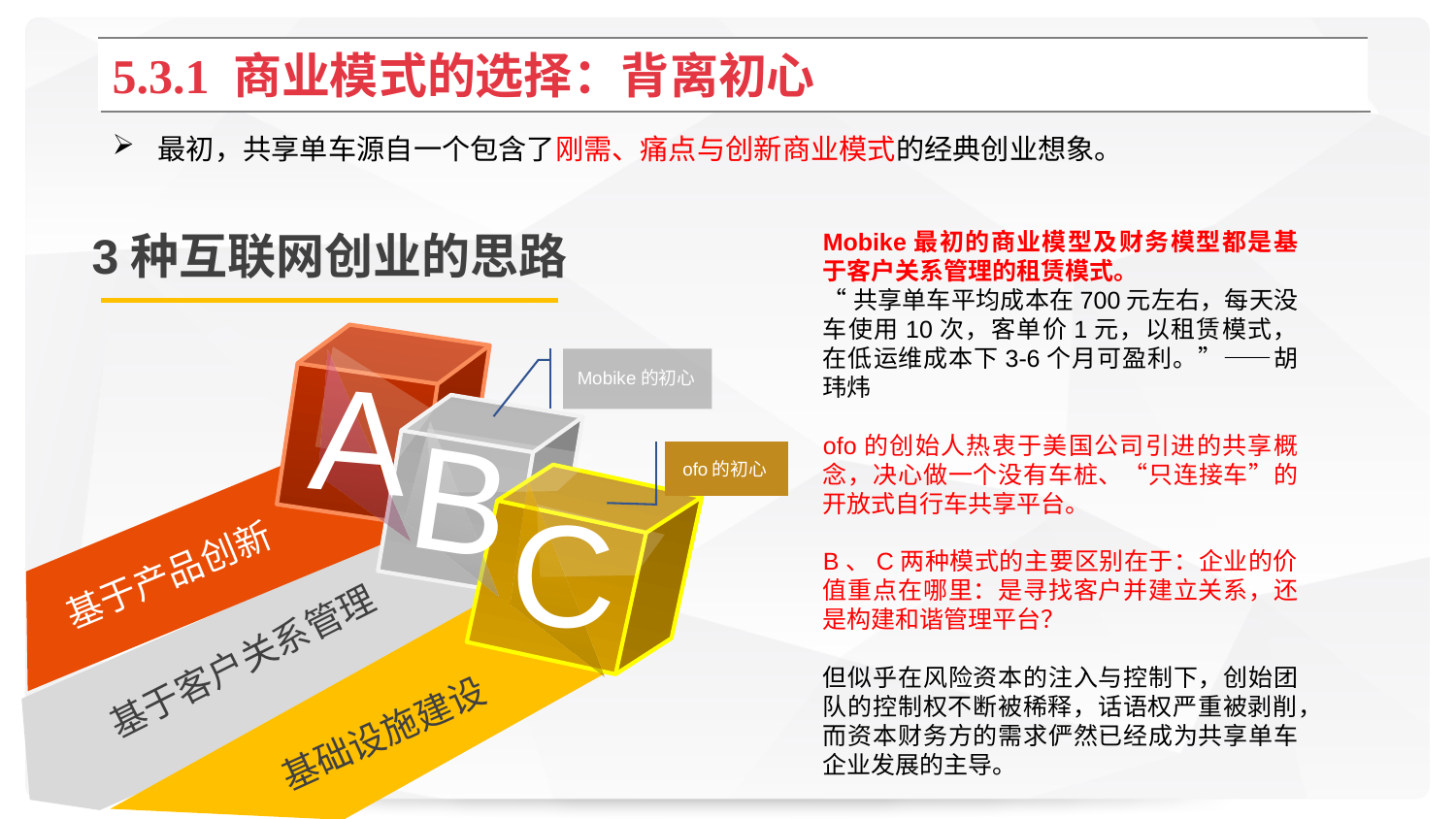

5.3.1 商业模式的选择：背离初心
最初，共享单车源自一个包含了刚需、痛点与创新商业模式的经典创业想象。
Mobike最初的商业模型及财务模型都是基于客户关系管理的租赁模式。
“共享单车平均成本在700元左右，每天没车使用10次，客单价1元，以租赁模式，在低运维成本下3-6个月可盈利。”——胡玮炜

ofo的创始人热衷于美国公司引进的共享概念，决心做一个没有车桩、“只连接车”的开放式自行车共享平台。

B、C两种模式的主要区别在于：企业的价值重点在哪里：是寻找客户并建立关系，还是构建和谐管理平台？

但似乎在风险资本的注入与控制下，创始团队的控制权不断被稀释，话语权严重被剥削，而资本财务方的需求俨然已经成为共享单车企业发展的主导。
3种互联网创业的思路

Mobike的初心
A

B

ofo的初心

C
基于产品创新

基于客户关系管理

基础设施建设